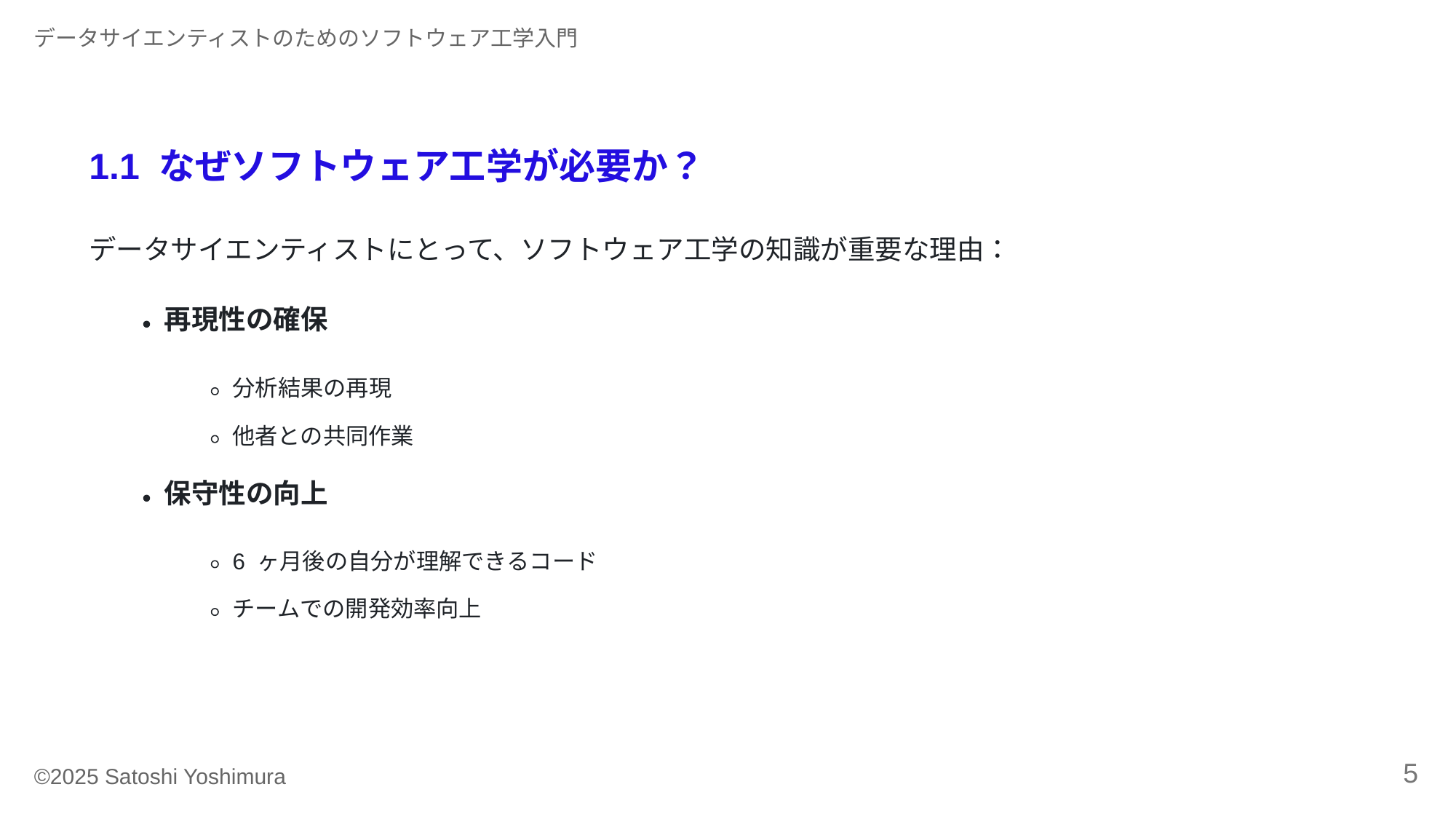

データサイエンティストのためのソフトウェア⼯学⼊⾨
1.1 なぜソフトウェア⼯学が必要か？
データサイエンティストにとって、ソフトウェア⼯学の知識が重要な理由：
再現性の確保

分析結果の再現

他者との共同作業

保守性の向上

6 ヶ⽉後の⾃分が理解できるコード

チームでの開発効率向上

5
©2025 Satoshi Yoshimura